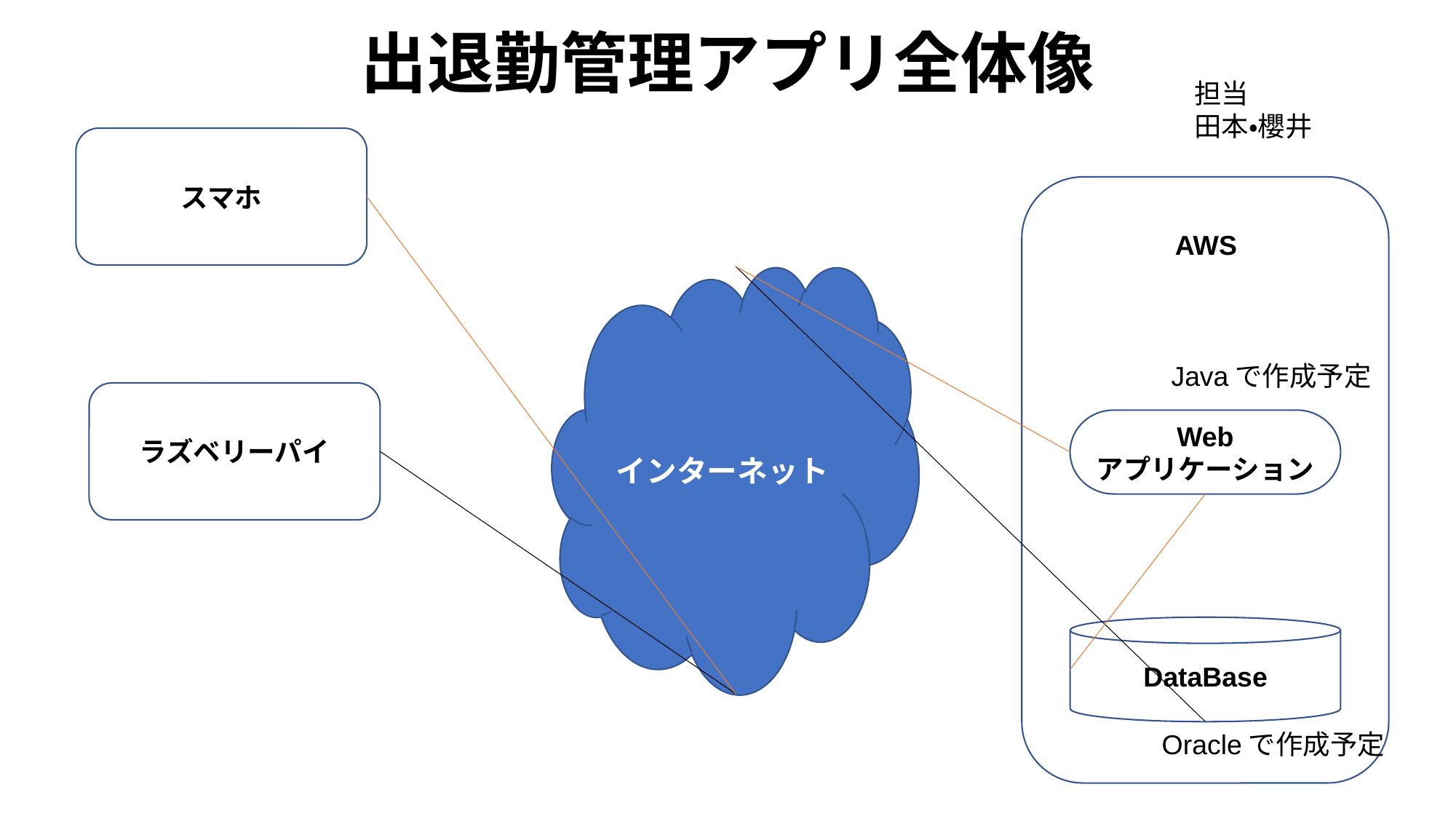

# 出退勤管理アプリ全体像
担当
田本・櫻井
スマホ

AWS
インターネット
Javaで作成予定

Web
アプリケーション

ラズベリーパイ
DataBase
Oracleで作成予定